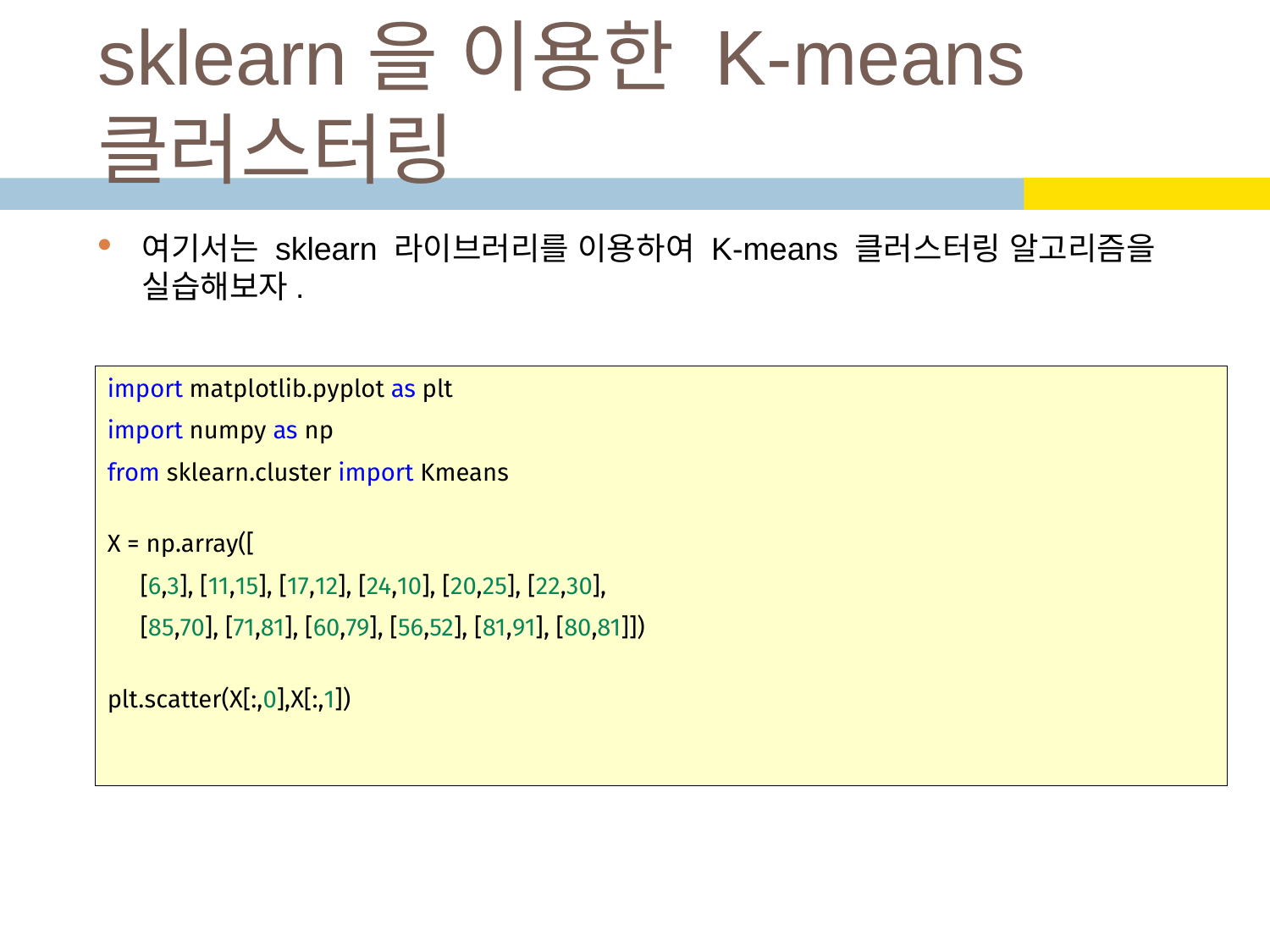

# sklearn을 이용한 K-means 클러스터링
여기서는 sklearn 라이브러리를 이용하여 K-means 클러스터링 알고리즘을 실습해보자.
import matplotlib.pyplot as plt
import numpy as np
from sklearn.cluster import Kmeans
X = np.array([
     [6,3], [11,15], [17,12], [24,10], [20,25], [22,30],
     [85,70], [71,81], [60,79], [56,52], [81,91], [80,81]])
plt.scatter(X[:,0],X[:,1])